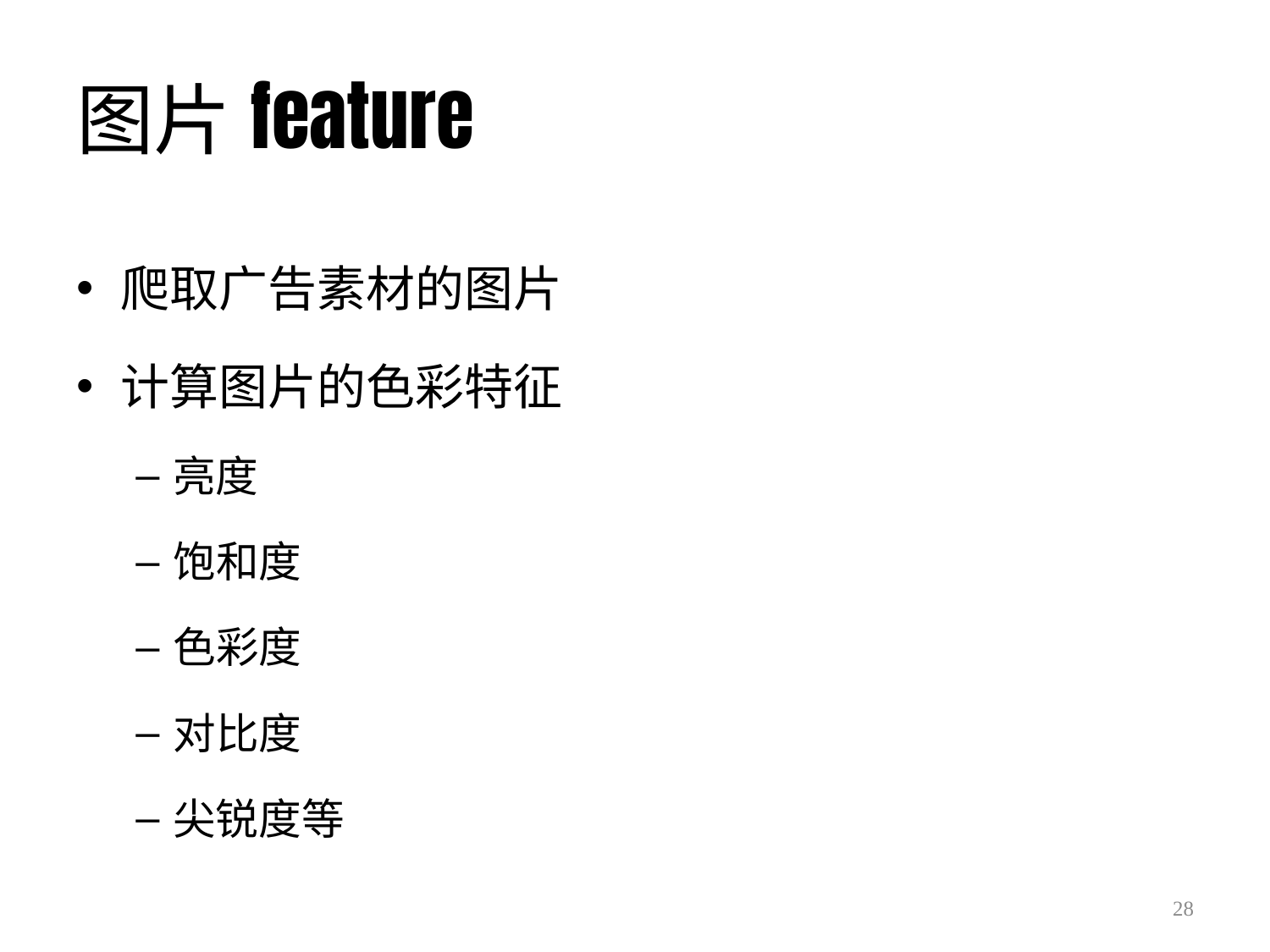

# 图片feature
爬取广告素材的图片
计算图片的色彩特征
亮度
饱和度
色彩度
对比度
尖锐度等

28